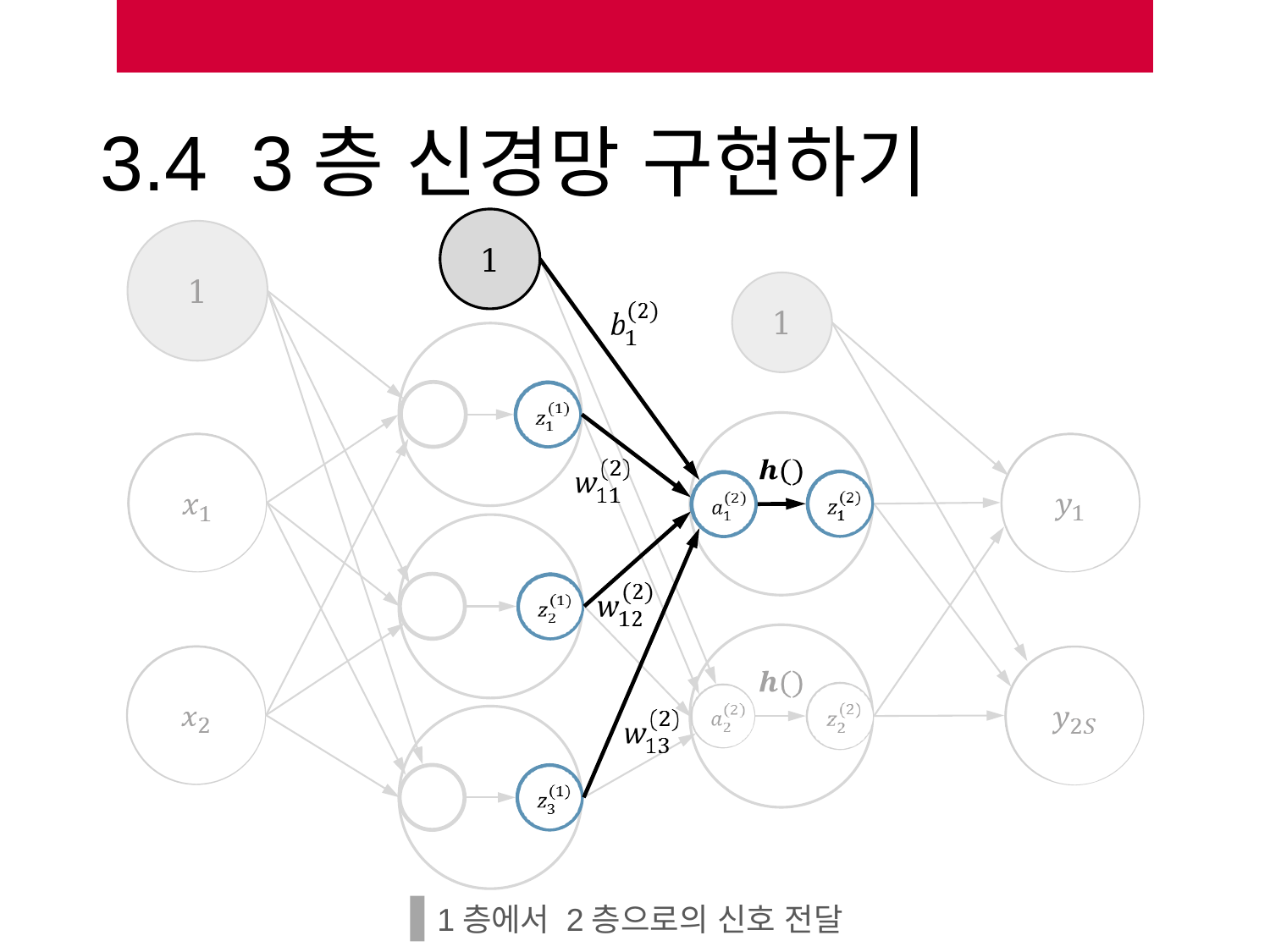

# 3.4  3층 신경망 구현하기
1
1
1

1층에서 2층으로의 신호 전달